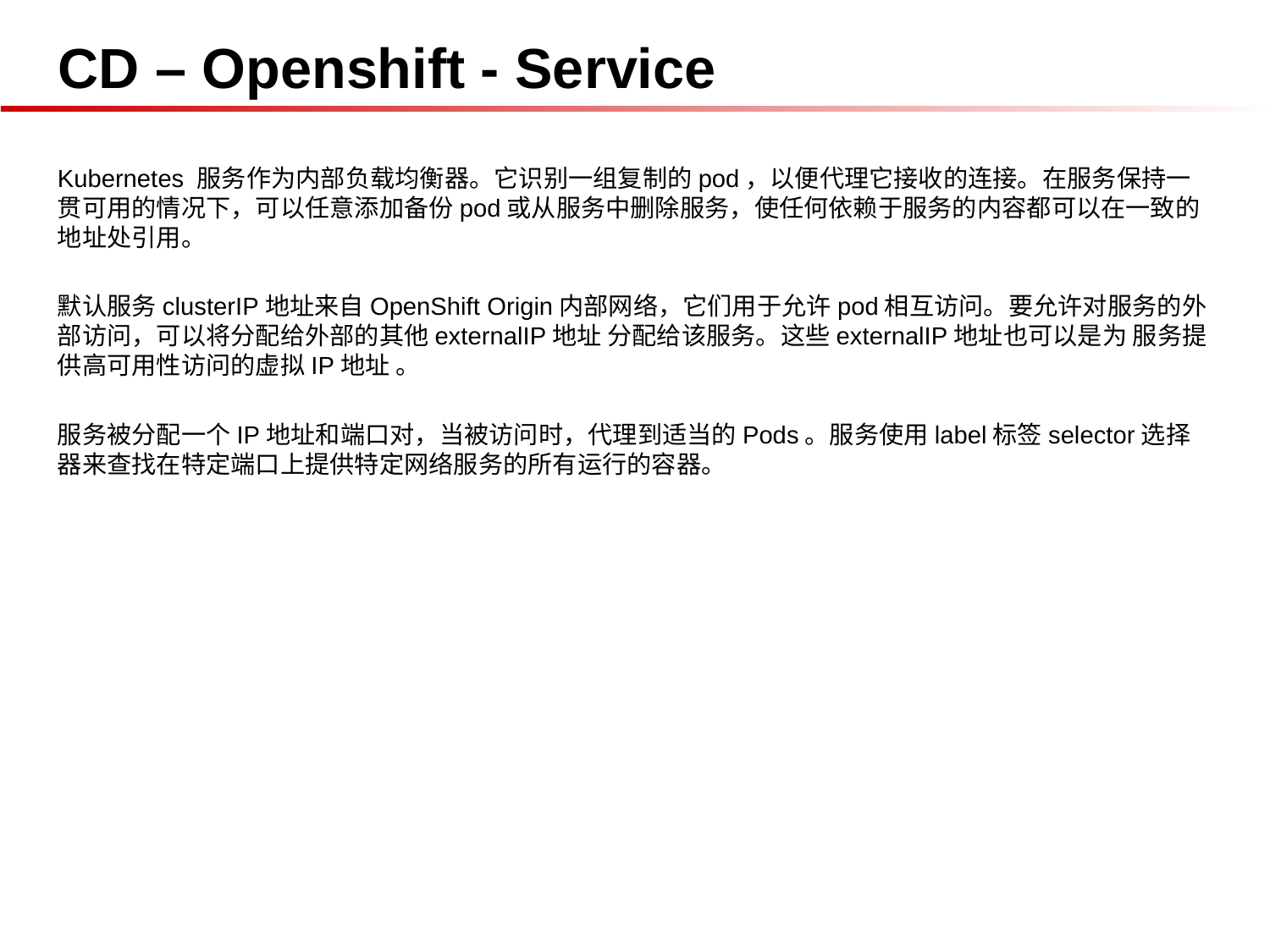

# CD – Openshift - Service
Kubernetes 服务作为内部负载均衡器。它识别一组复制的pod，以便代理它接收的连接。在服务保持一贯可用的情况下，可以任意添加备份pod或从服务中删除服务，使任何依赖于服务的内容都可以在一致的地址处引用。

默认服务clusterIP地址来自OpenShift Origin内部网络，它们用于允许pod相互访问。要允许对服务的外部访问，可以将分配给外部的其他externalIP地址 分配给该服务。这些externalIP地址也可以是为 服务提供高可用性访问的虚拟IP地址 。

服务被分配一个IP地址和端口对，当被访问时，代理到适当的Pods。服务使用label标签selector选择器来查找在特定端口上提供特定网络服务的所有运行的容器。